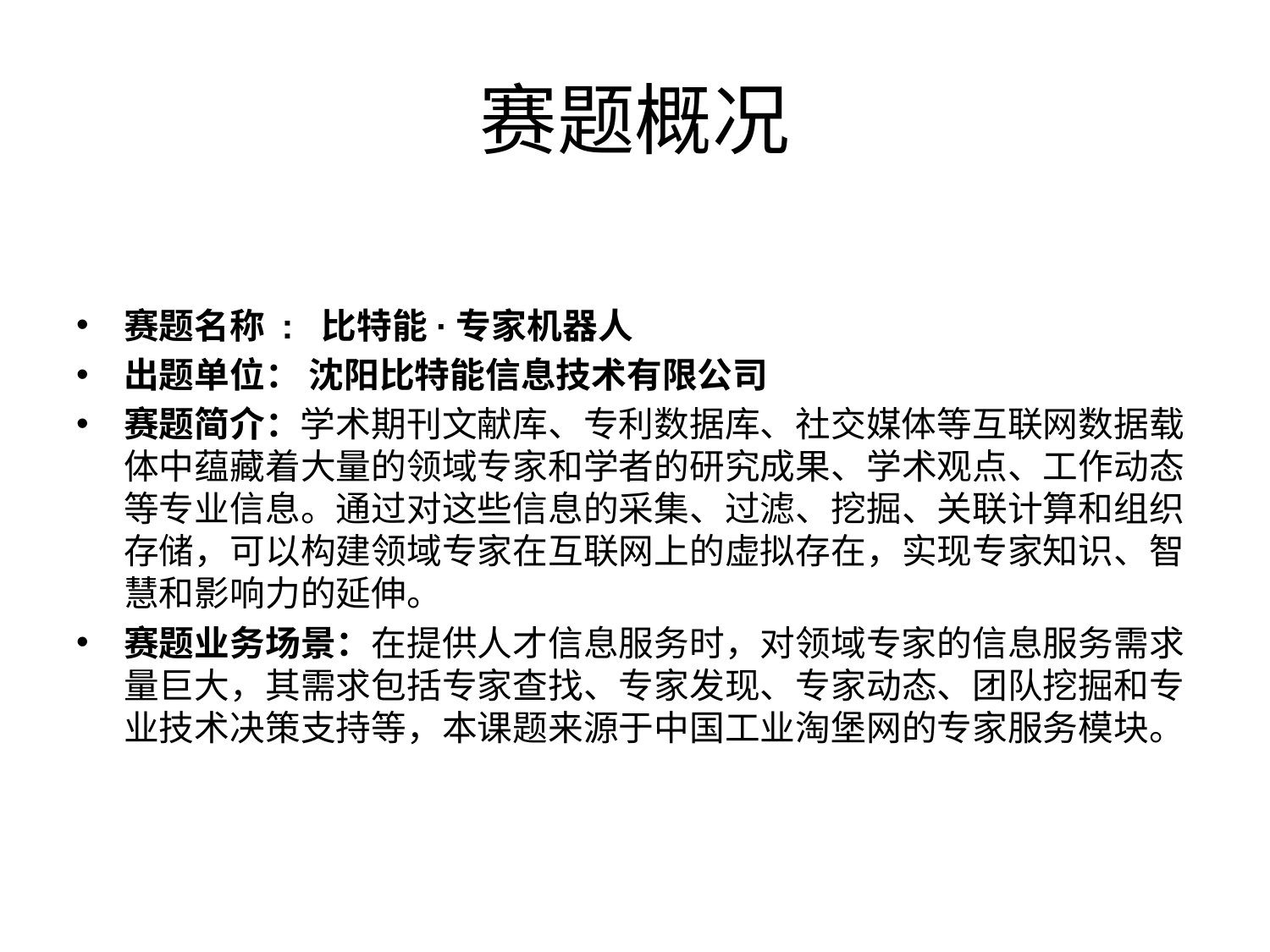

# 赛题概况
赛题名称 :  比特能·专家机器人
出题单位： 沈阳比特能信息技术有限公司
赛题简介：学术期刊文献库、专利数据库、社交媒体等互联网数据载体中蕴藏着大量的领域专家和学者的研究成果、学术观点、工作动态等专业信息。通过对这些信息的采集、过滤、挖掘、关联计算和组织存储，可以构建领域专家在互联网上的虚拟存在，实现专家知识、智慧和影响力的延伸。
赛题业务场景：在提供人才信息服务时，对领域专家的信息服务需求量巨大，其需求包括专家查找、专家发现、专家动态、团队挖掘和专业技术决策支持等，本课题来源于中国工业淘堡网的专家服务模块。